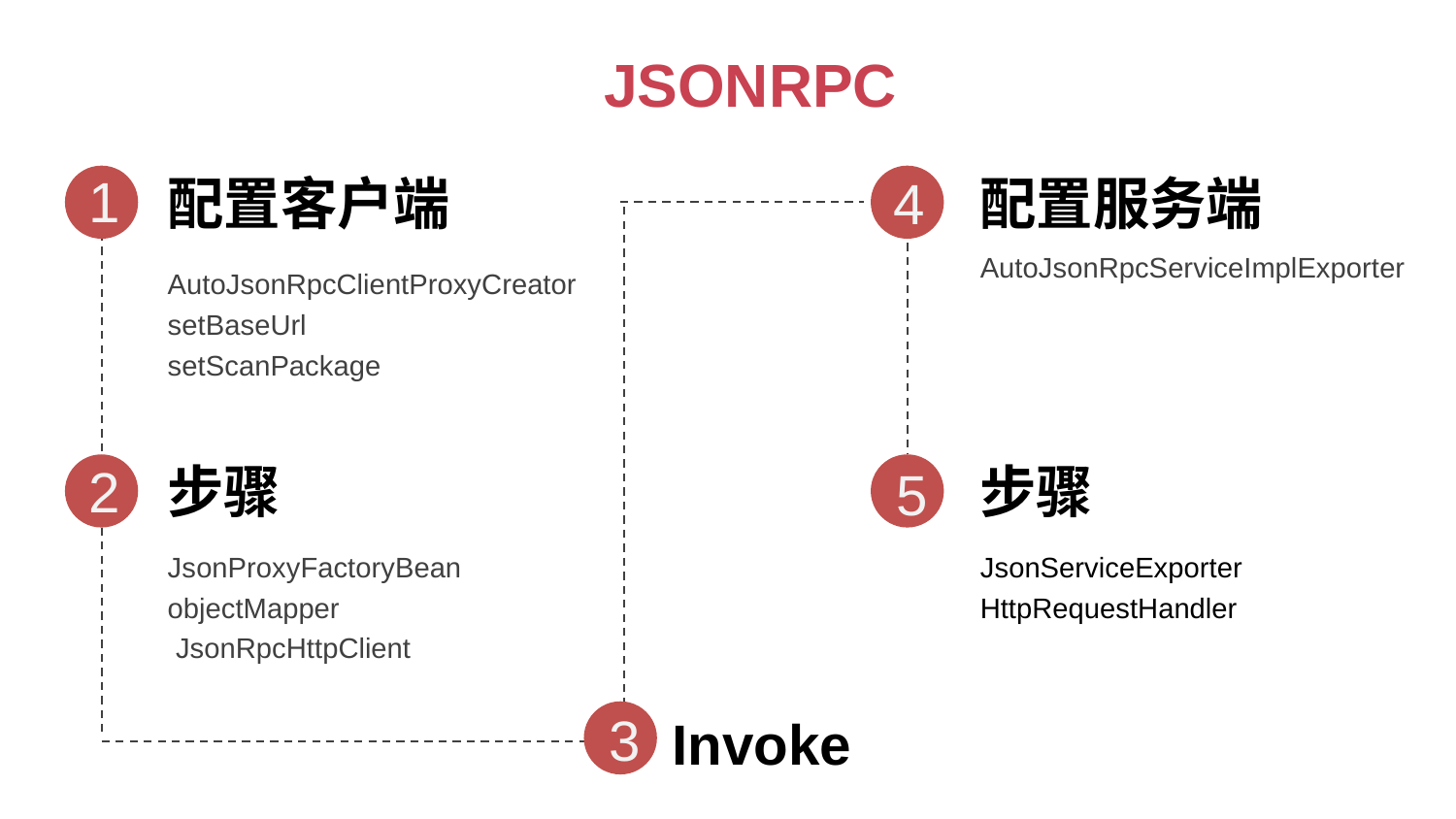

JSONRPC

1

4
配置客户端
配置服务端
AutoJsonRpcServiceImplExporter
AutoJsonRpcClientProxyCreator
setBaseUrl
setScanPackage

2

5
步骤
步骤
JsonProxyFactoryBean
objectMapper
 JsonRpcHttpClient
JsonServiceExporter
HttpRequestHandler

3
Invoke